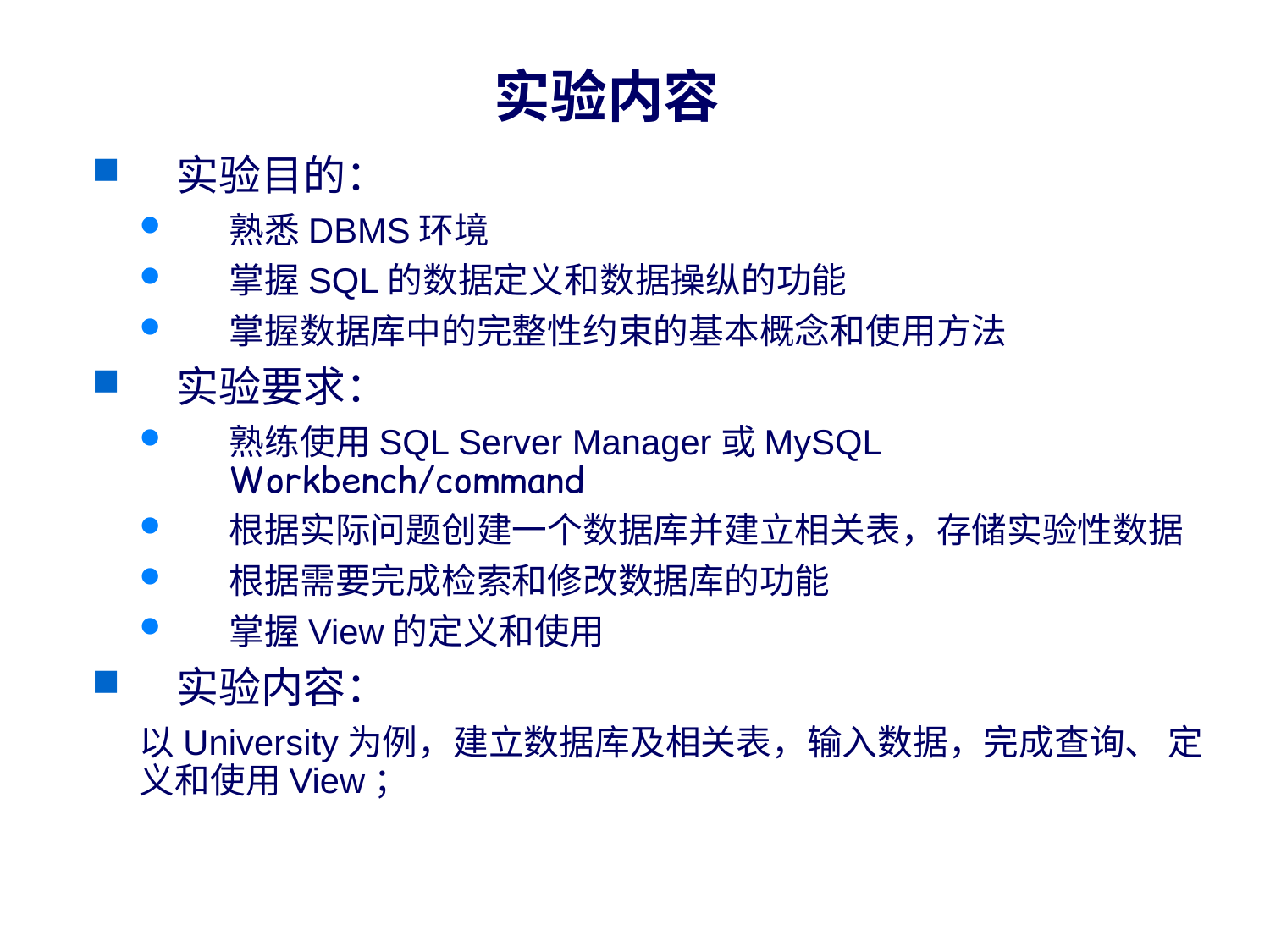

# 实验内容
实验目的：
熟悉DBMS环境
掌握SQL的数据定义和数据操纵的功能
掌握数据库中的完整性约束的基本概念和使用方法
实验要求：
熟练使用SQL Server Manager或MySQL Workbench/command
根据实际问题创建一个数据库并建立相关表，存储实验性数据
根据需要完成检索和修改数据库的功能
掌握View的定义和使用
实验内容：
以University为例，建立数据库及相关表，输入数据，完成查询、 定义和使用View；